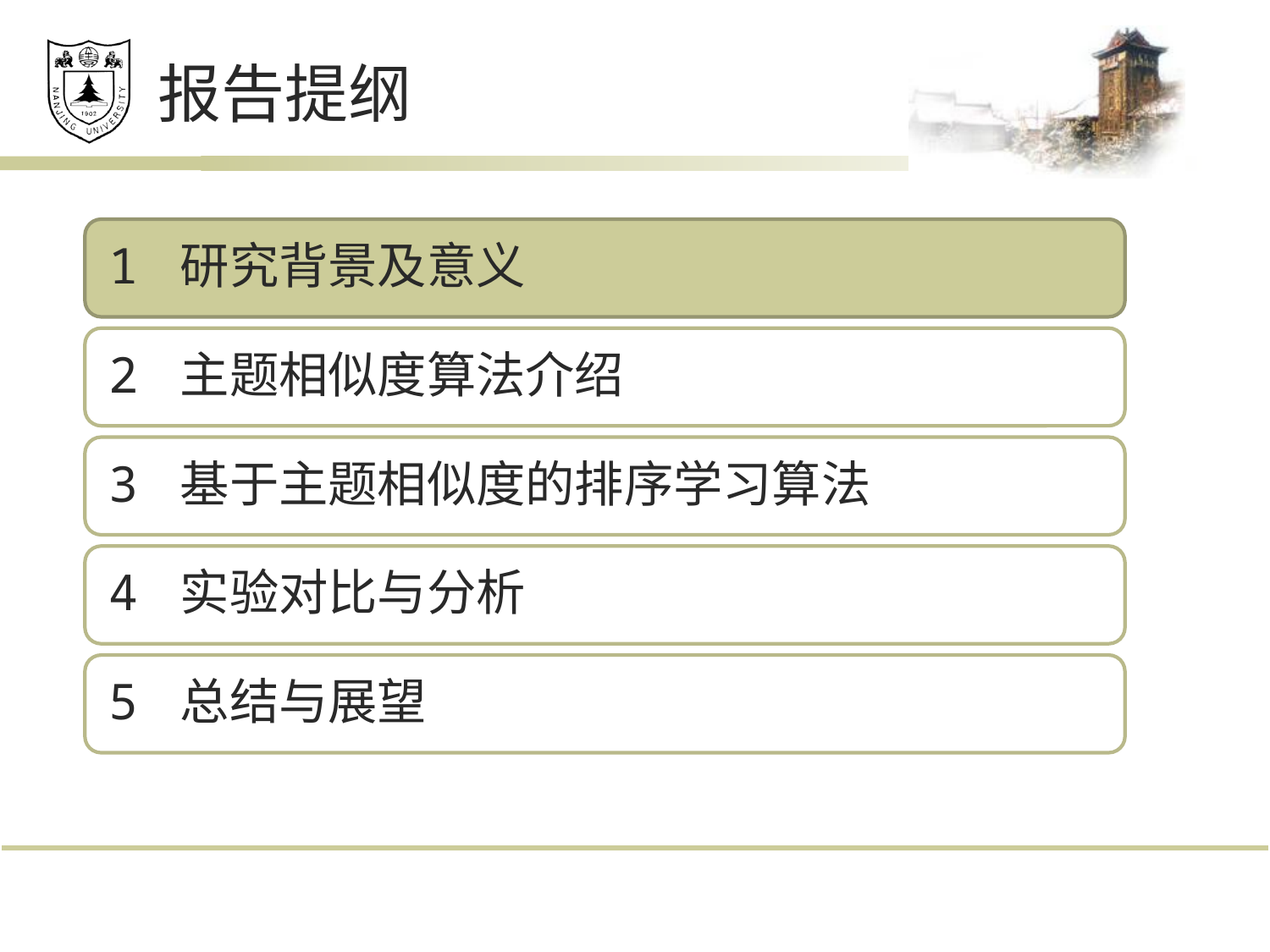

# 报告提纲
1 研究背景及意义
2 主题相似度算法介绍
3 基于主题相似度的排序学习算法
4 实验对比与分析
5 总结与展望